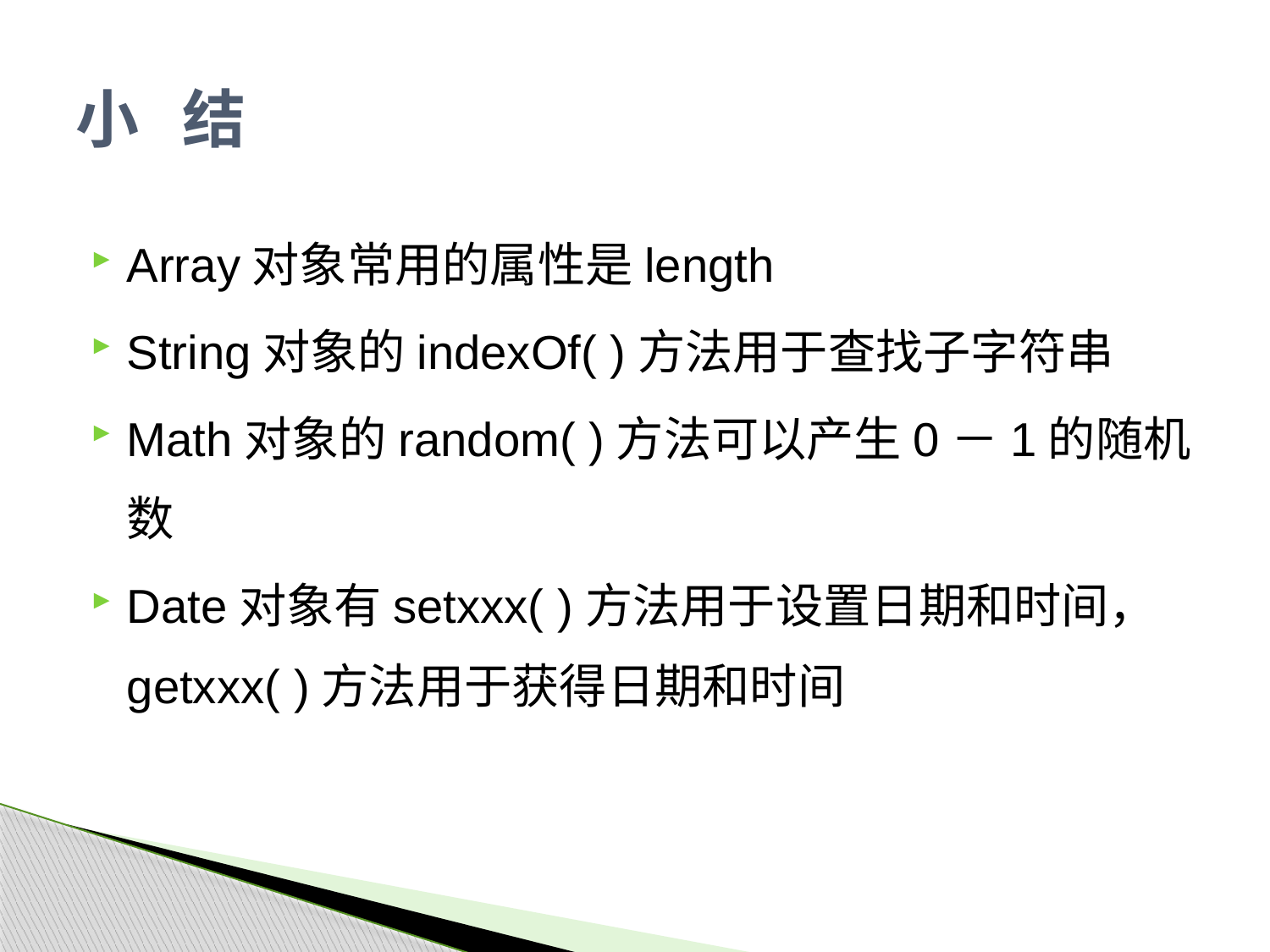

# 小   结
Array对象常用的属性是length
String对象的indexOf( )方法用于查找子字符串
Math对象的random( )方法可以产生0－1的随机数
Date对象有setxxx( )方法用于设置日期和时间，getxxx( )方法用于获得日期和时间